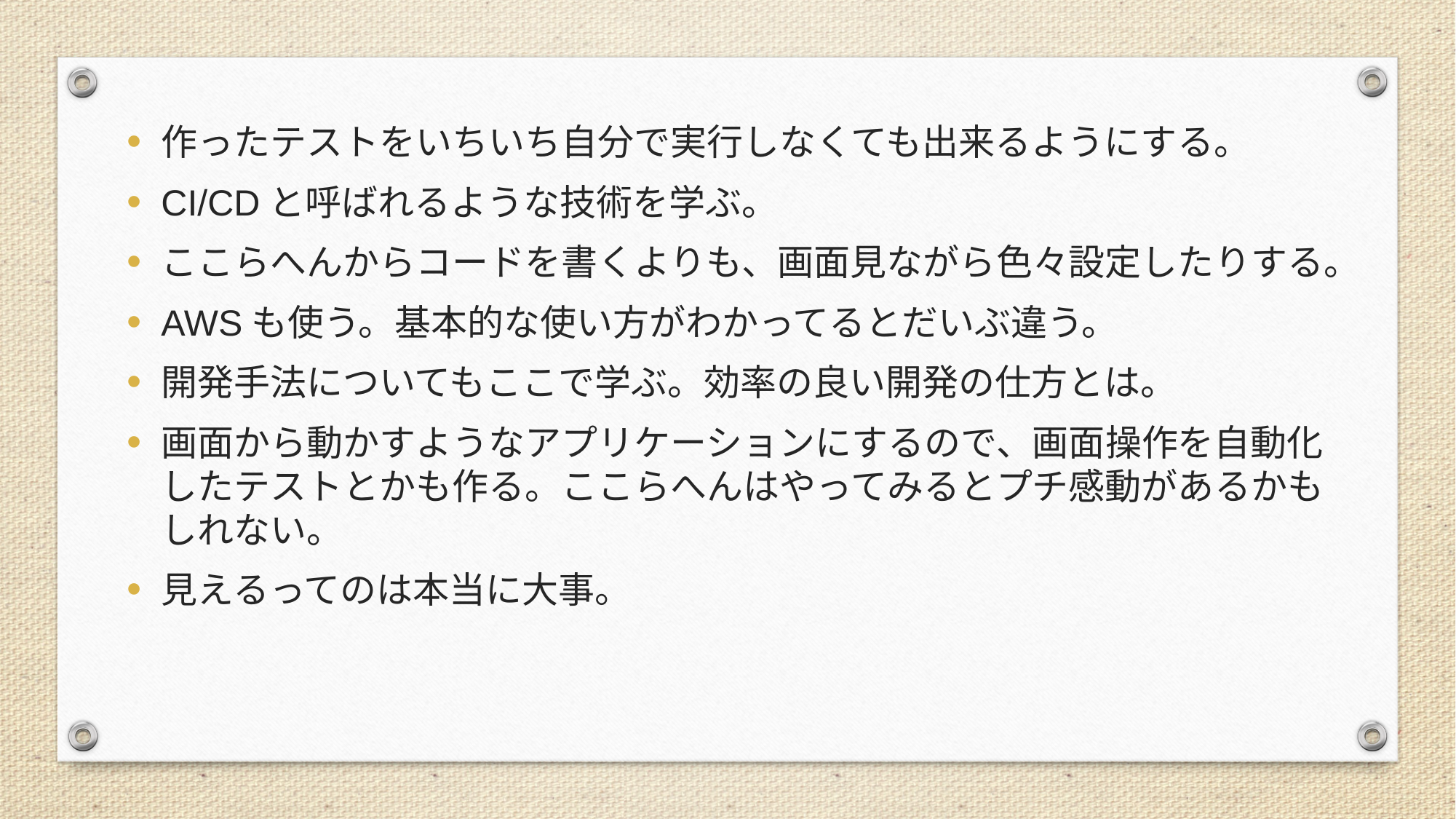

作ったテストをいちいち自分で実行しなくても出来るようにする。
CI/CDと呼ばれるような技術を学ぶ。
ここらへんからコードを書くよりも、画面見ながら色々設定したりする。
AWSも使う。基本的な使い方がわかってるとだいぶ違う。
開発手法についてもここで学ぶ。効率の良い開発の仕方とは。
画面から動かすようなアプリケーションにするので、画面操作を自動化したテストとかも作る。ここらへんはやってみるとプチ感動があるかもしれない。
見えるってのは本当に大事。